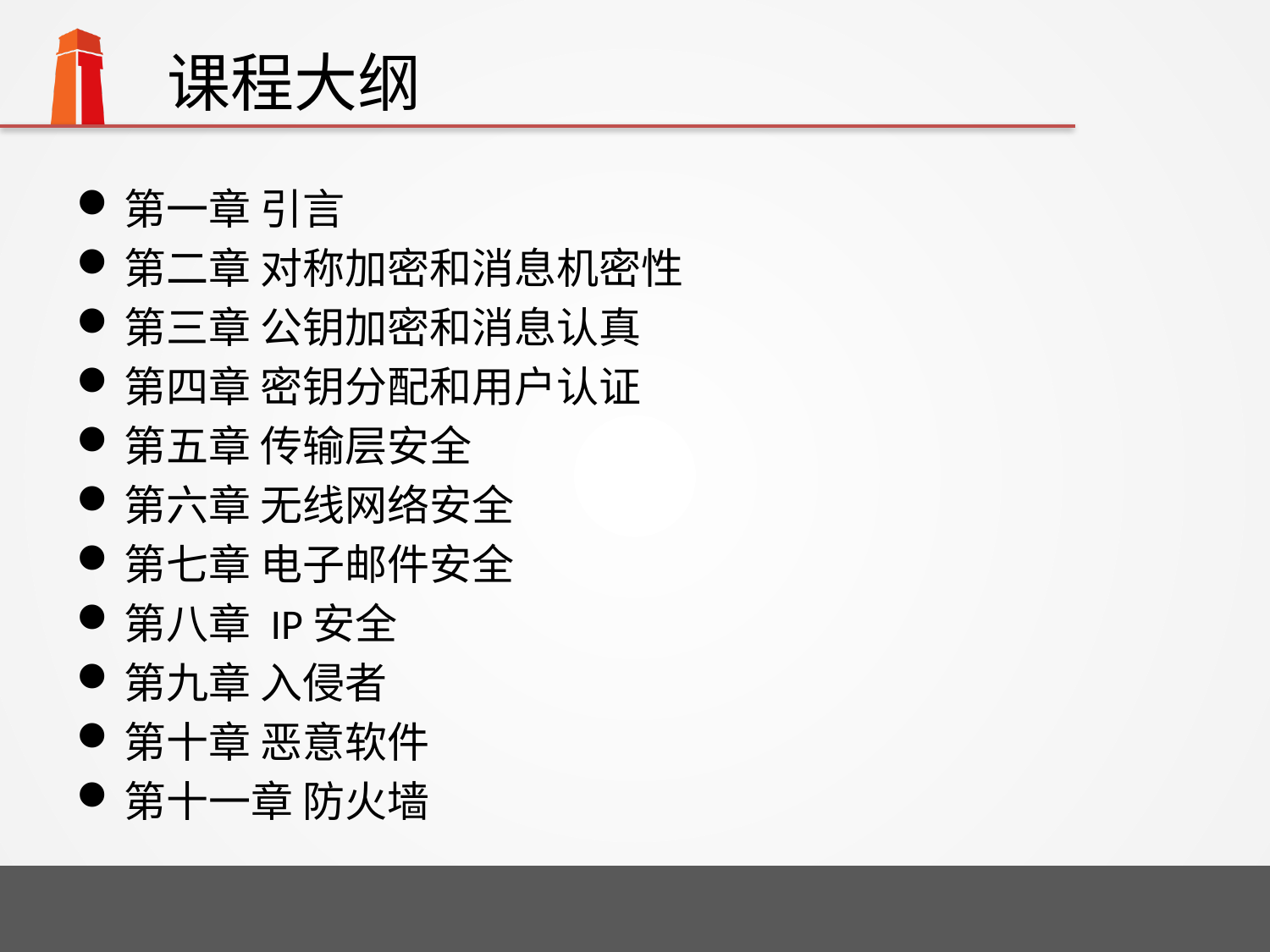

# 课程大纲
第一章 引言
第二章 对称加密和消息机密性
第三章 公钥加密和消息认真
第四章 密钥分配和用户认证
第五章 传输层安全
第六章 无线网络安全
第七章 电子邮件安全
第八章 IP安全
第九章 入侵者
第十章 恶意软件
第十一章 防火墙